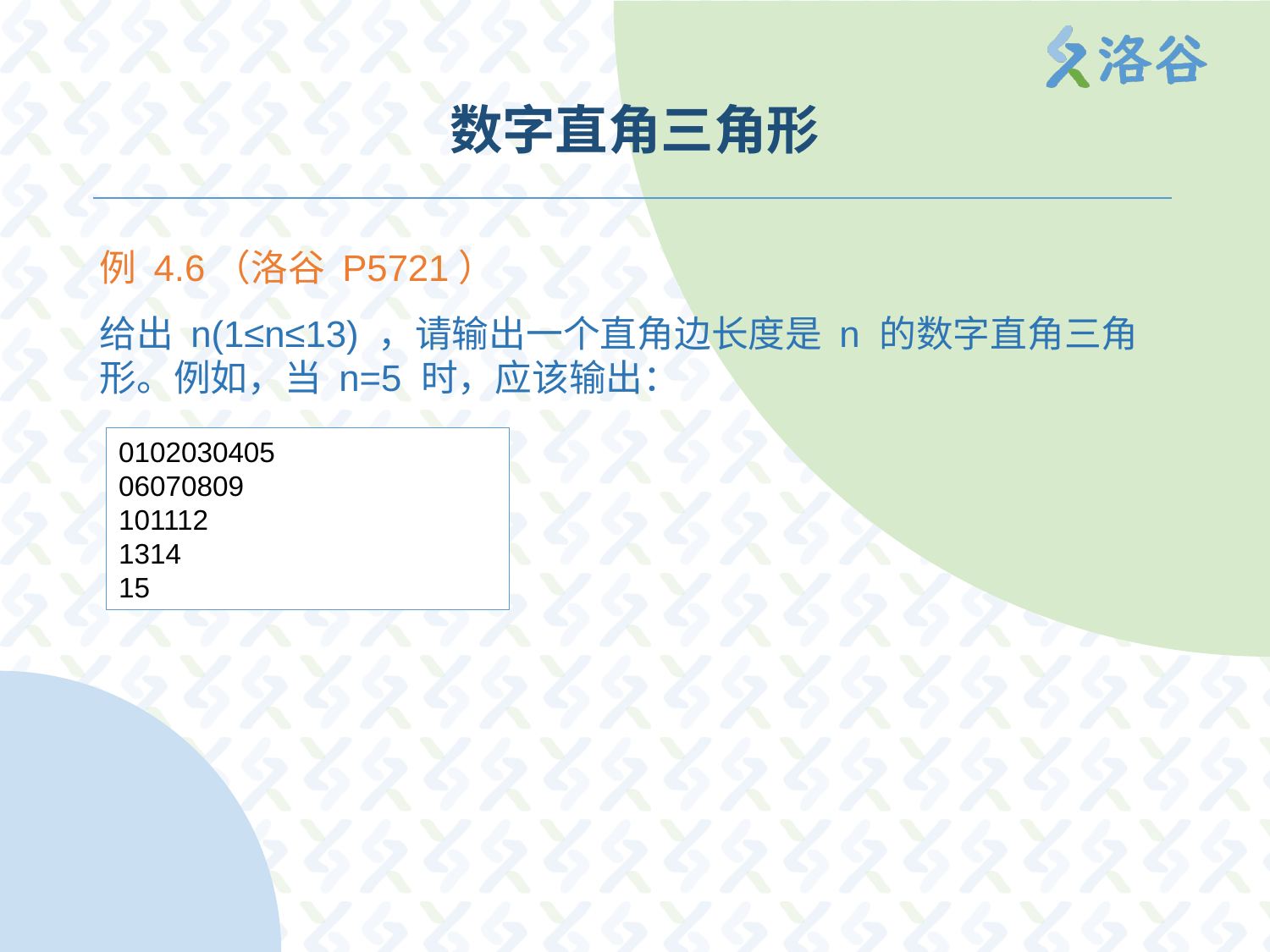

# 数字直角三角形
例 4.6（洛谷 P5721）
给出 n(1≤n≤13) ，请输出一个直角边长度是 n 的数字直角三角形。例如，当 n=5 时，应该输出：

0102030405
06070809
101112
1314
15